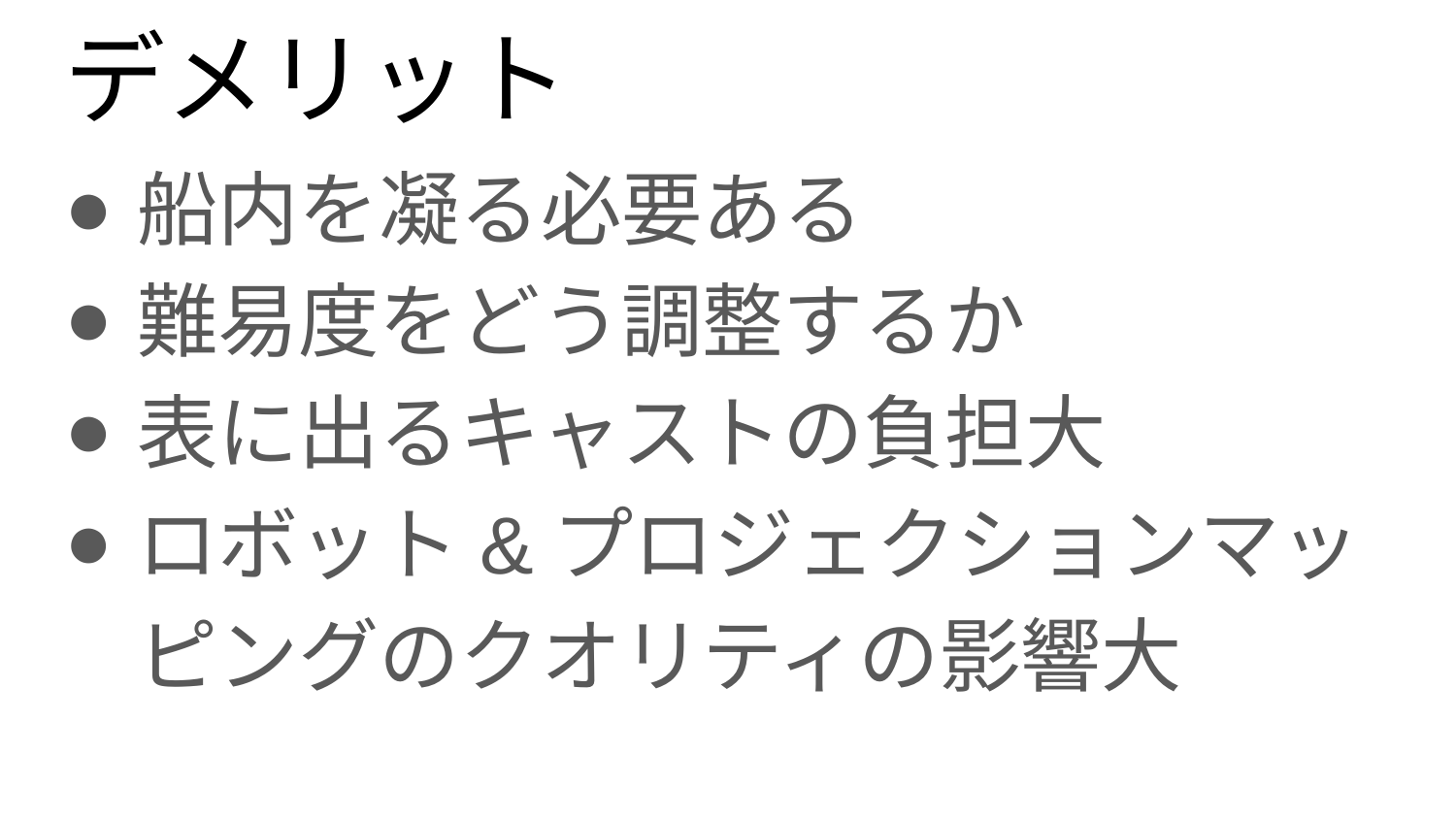

# デメリット
船内を凝る必要ある
難易度をどう調整するか
表に出るキャストの負担大
ロボット&プロジェクションマッピングのクオリティの影響大